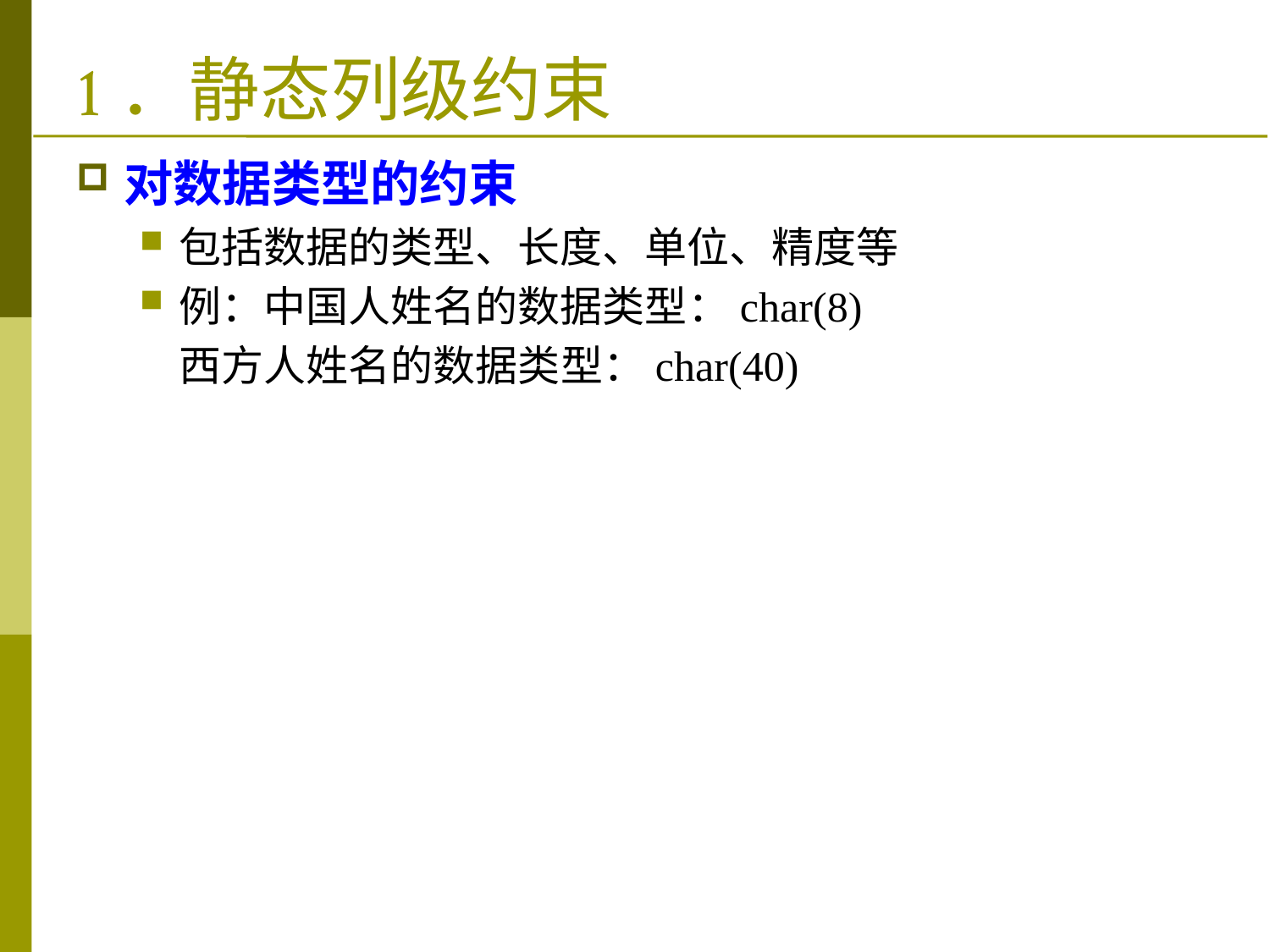

# 1．静态列级约束
对数据类型的约束
包括数据的类型、长度、单位、精度等
例：中国人姓名的数据类型：char(8)
	西方人姓名的数据类型：char(40)